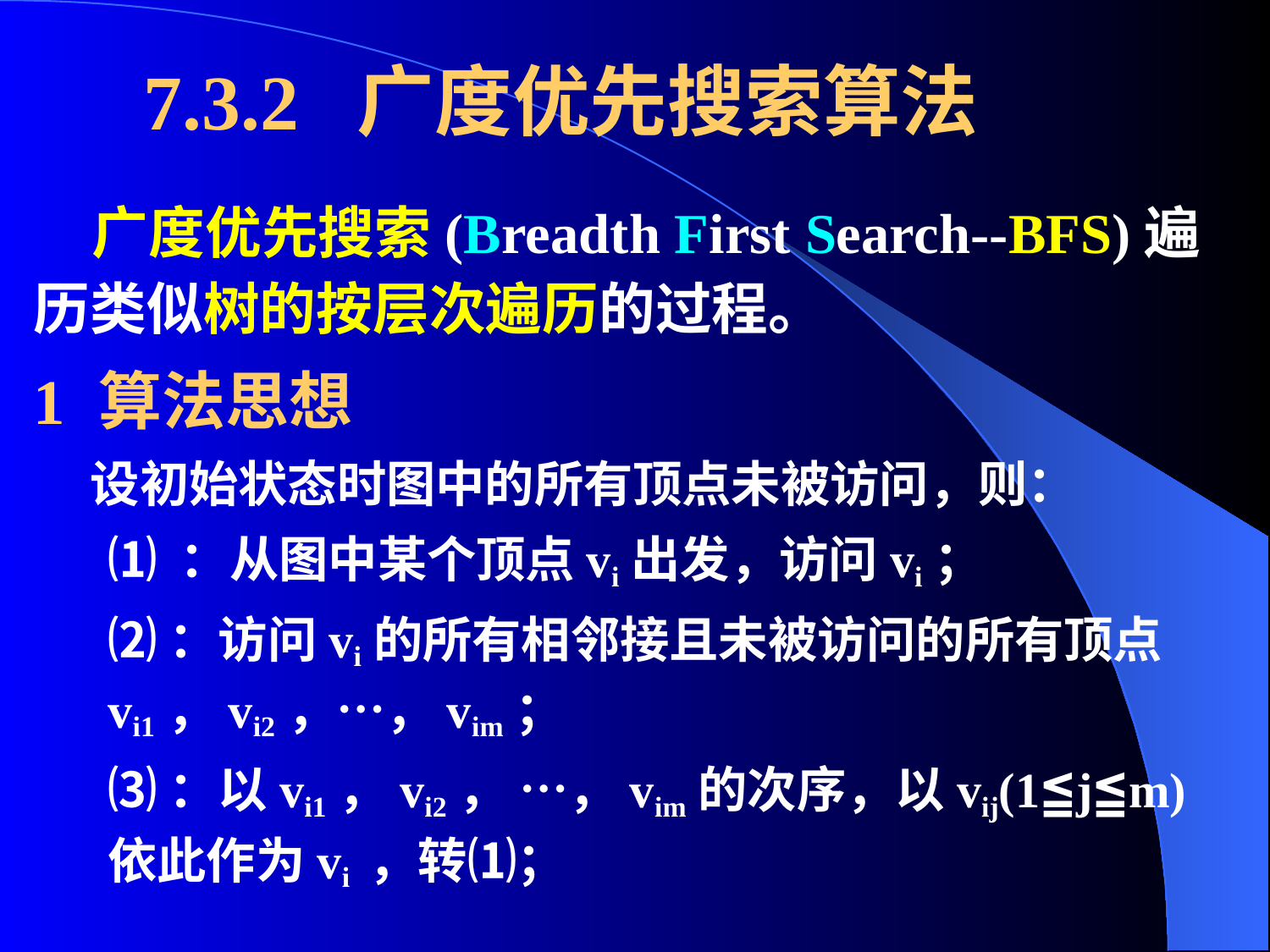

# 7.3.2  广度优先搜索算法
   广度优先搜索(Breadth First Search--BFS)遍历类似树的按层次遍历的过程。
1 算法思想
    设初始状态时图中的所有顶点未被访问，则：
⑴ ：从图中某个顶点vi出发，访问vi；
⑵：访问vi的所有相邻接且未被访问的所有顶点vi1，vi2，…，vim；
⑶：以vi1，vi2， …，vim的次序，以vij(1≦j≦m)依此作为vi ，转⑴；